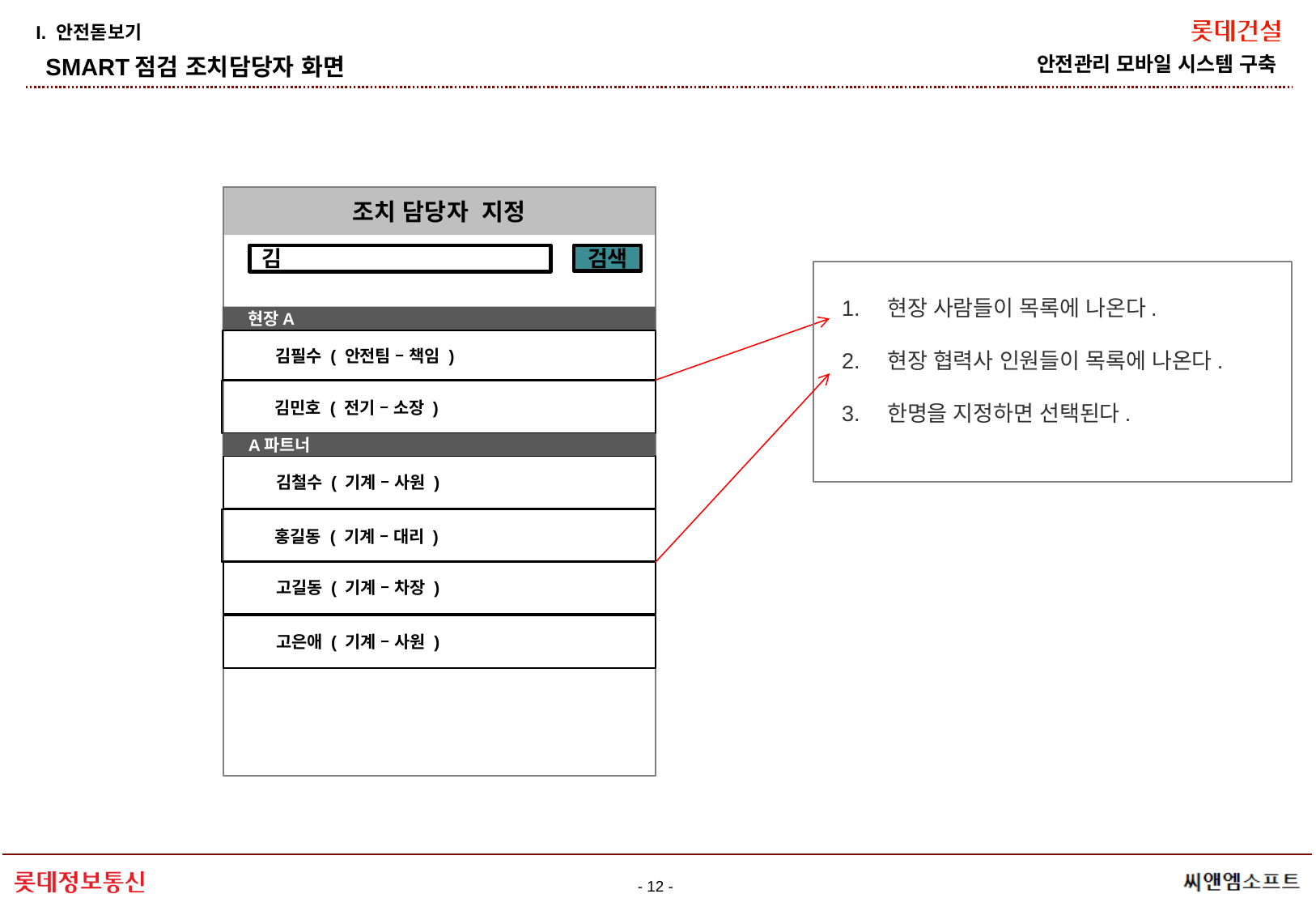

I. 안전돋보기
SMART점검 조치담당자 화면

조치 담당자  지정
김
검색

현장 사람들이 목록에 나온다.

현장 협력사 인원들이 목록에 나온다.

한명을 지정하면 선택된다.

  현장A
        김필수 ( 안전팀 – 책임 )
        김민호 ( 전기 – 소장 )
   A파트너
        김철수 ( 기계 – 사원 )
        홍길동 ( 기계 – 대리 )
        고길동 ( 기계 – 차장 )
        고은애 ( 기계 – 사원 )